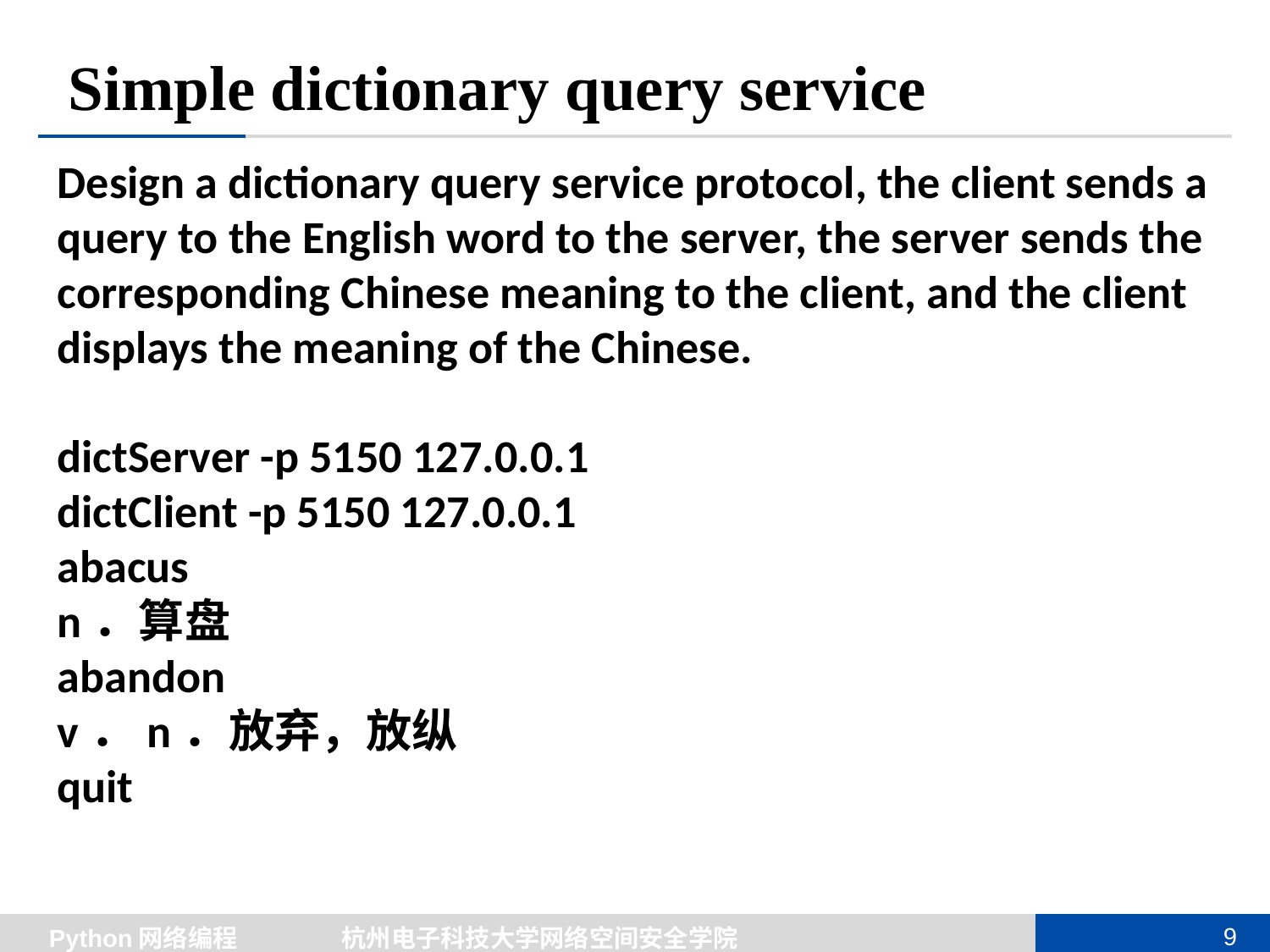

# Simple dictionary query service
Design a dictionary query service protocol, the client sends a query to the English word to the server, the server sends the corresponding Chinese meaning to the client, and the client displays the meaning of the Chinese.

dictServer -p 5150 127.0.0.1
dictClient -p 5150 127.0.0.1
abacus
n．算盘
abandon
v．n．放弃，放纵
quit